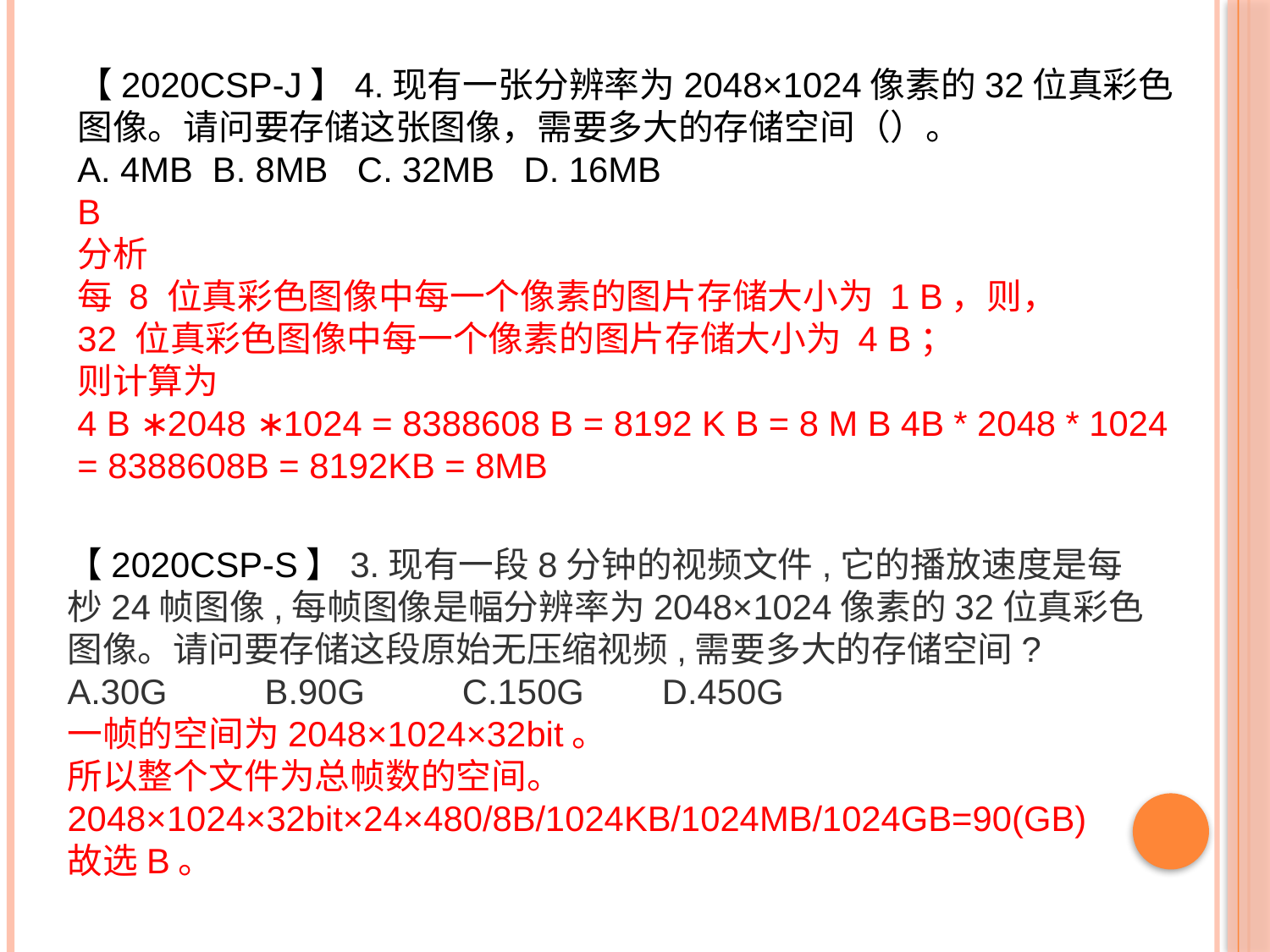

【2020CSP-J】4.现有一张分辨率为2048×1024像素的32位真彩色图像。请问要存储这张图像，需要多大的存储空间（）。
A. 4MB  B. 8MB   C. 32MB   D. 16MB
B
分析
每 8 位真彩色图像中每一个像素的图片存储大小为 1 B，则，
32 位真彩色图像中每一个像素的图片存储大小为 4 B；
则计算为
4 B ∗ 2048 ∗ 1024 = 8388608 B = 8192 K B = 8 M B 4B * 2048 * 1024 = 8388608B = 8192KB = 8MB
【2020CSP-S】3.现有一段8分钟的视频文件,它的播放速度是每杪24帧图像,每帧图像是幅分辨率为2048×1024像素的32位真彩色图像。请问要存储这段原始无压缩视频,需要多大的存储空间?
A.30G          B.90G          C.150G        D.450G
一帧的空间为2048×1024×32bit。
所以整个文件为总帧数的空间。
2048×1024×32bit×24×480/8B/1024KB/1024MB/1024GB=90(GB)
故选B。